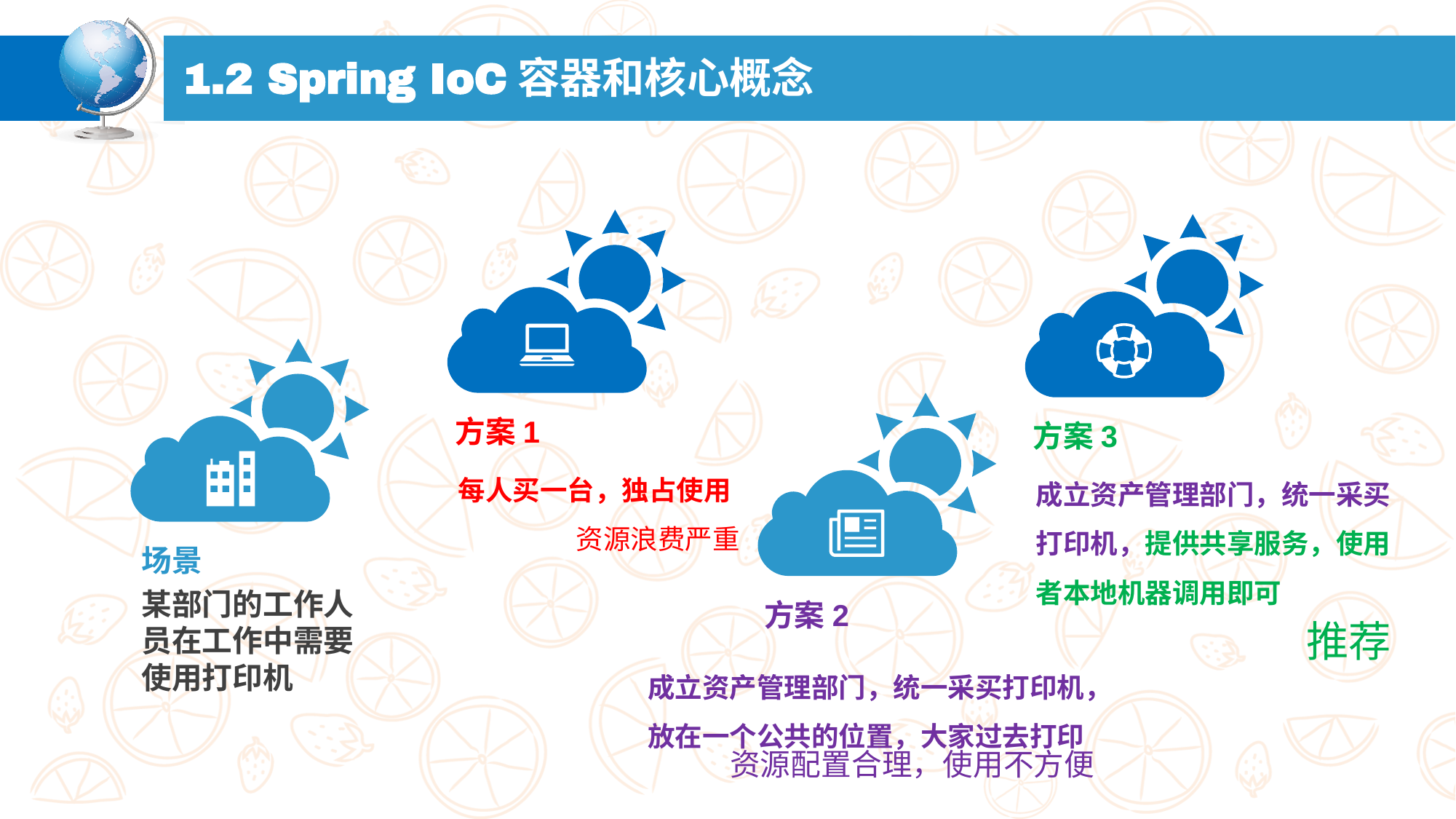

# 1.2 Spring IoC容器和核心概念

方案1
方案3
每人买一台，独占使用
                  资源浪费严重
成立资产管理部门，统一采买打印机，提供共享服务，使用者本地机器调用即可
场景
某部门的工作人员在工作中需要使用打印机

方案2
推荐
成立资产管理部门，统一采买打印机，放在一个公共的位置，大家过去打印

资源配置合理，使用不方便